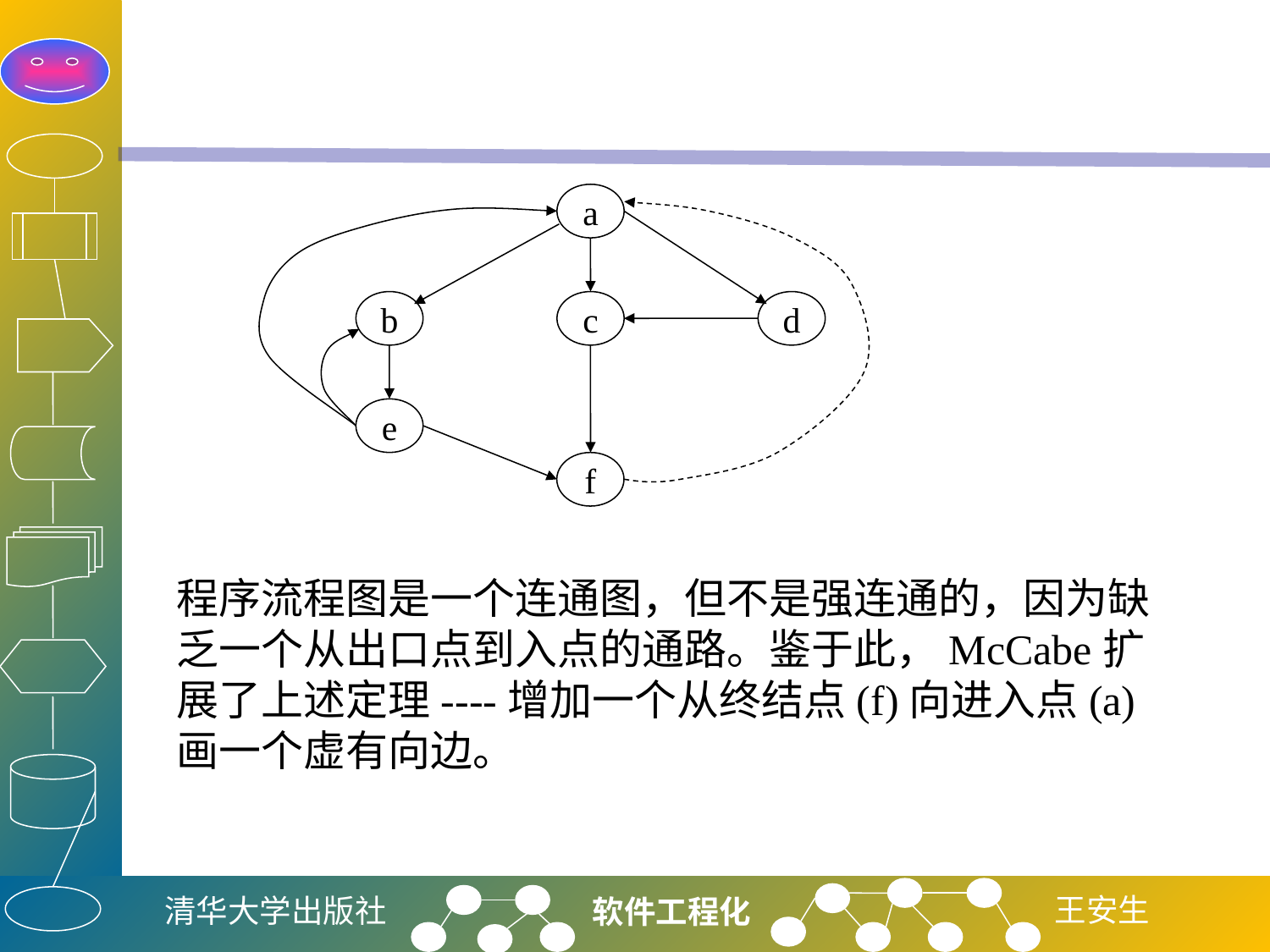

#

a

b

c

d

e

f
程序流程图是一个连通图，但不是强连通的，因为缺乏一个从出口点到入点的通路。鉴于此，McCabe扩展了上述定理----增加一个从终结点(f)向进入点(a)画一个虚有向边。